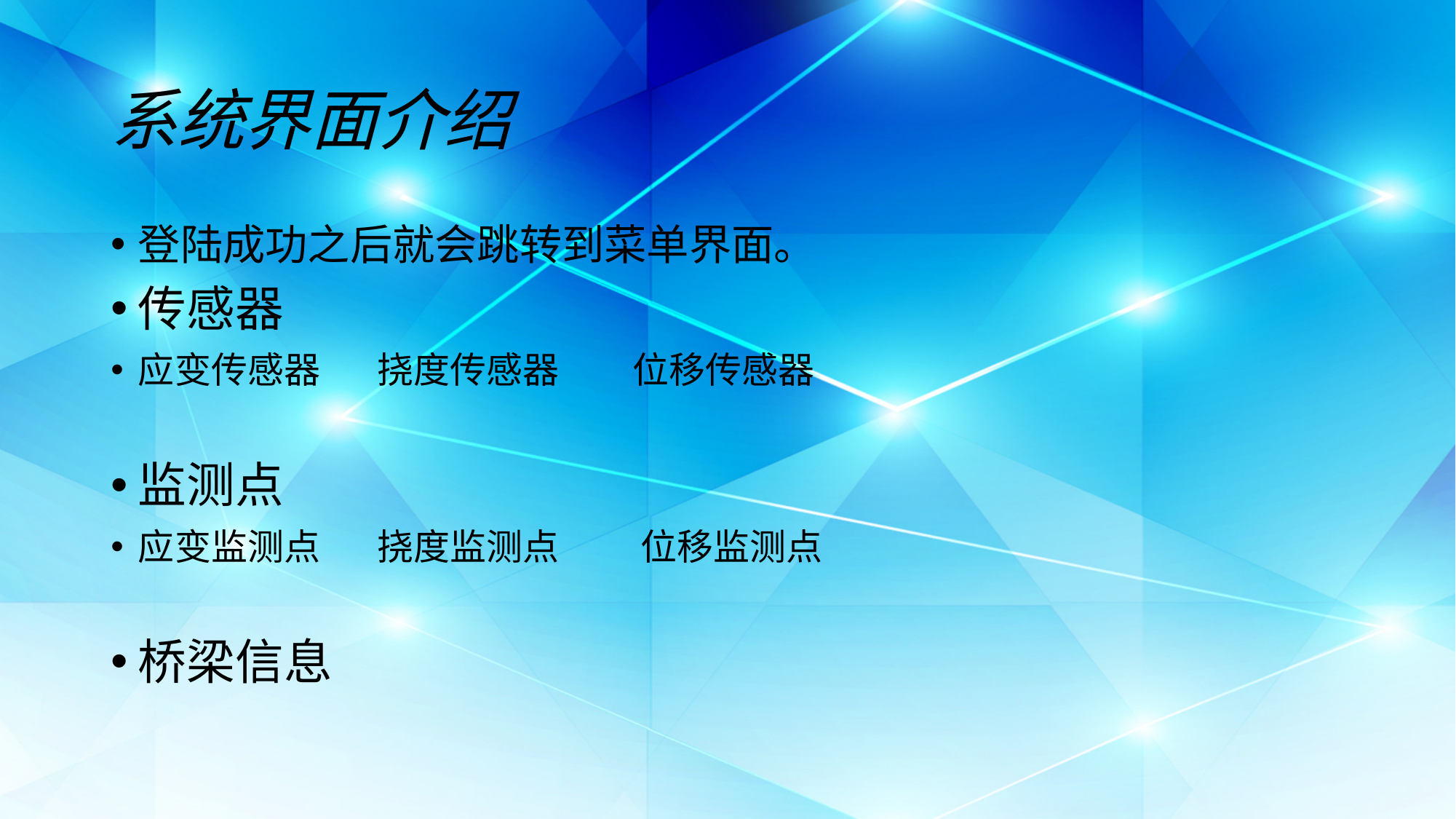

# 系统界面介绍
登陆成功之后就会跳转到菜单界面。
传感器
应变传感器       挠度传感器         位移传感器

监测点
应变监测点       挠度监测点          位移监测点

桥梁信息